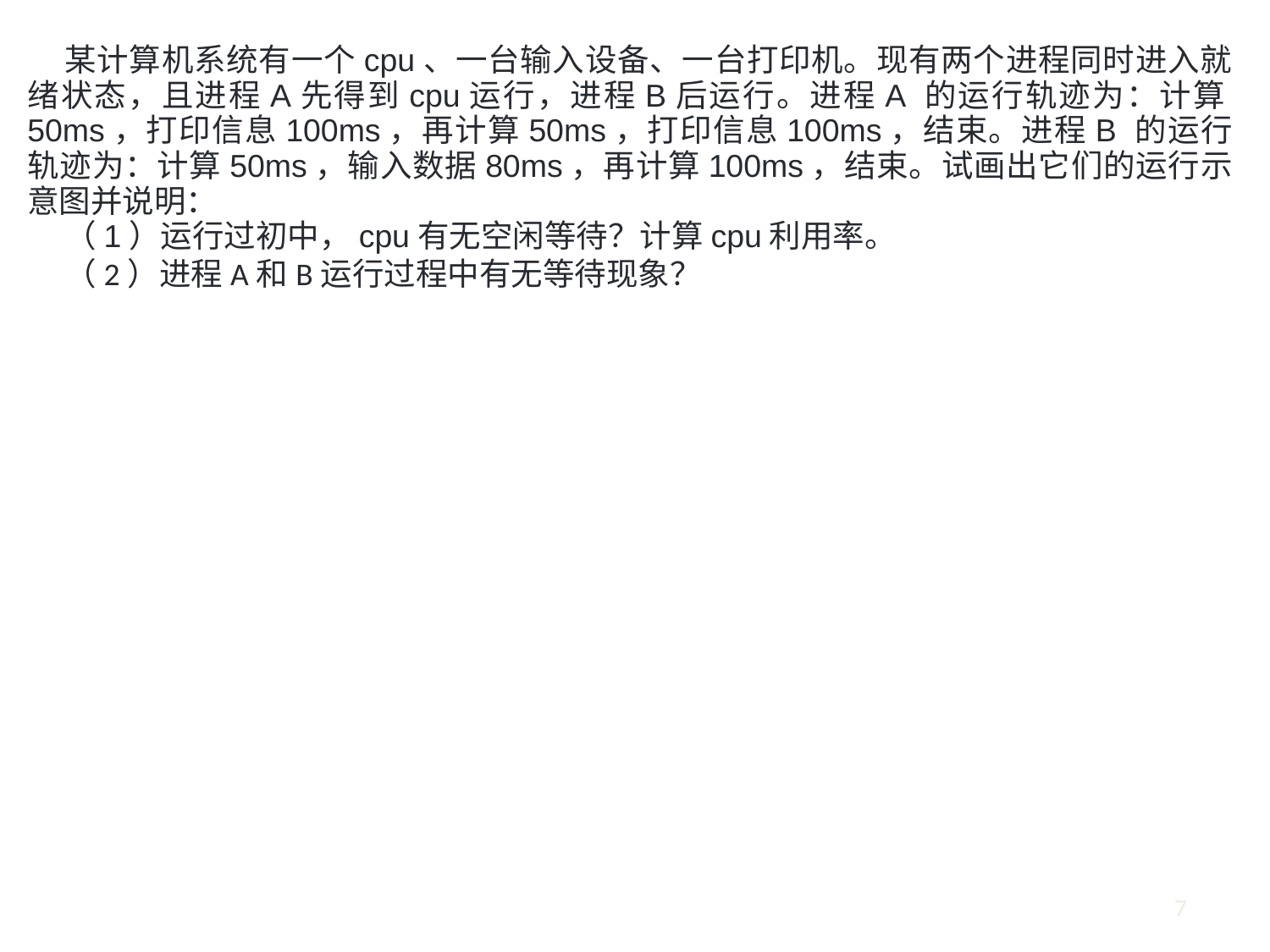

某计算机系统有一个cpu、一台输入设备、一台打印机。现有两个进程同时进入就绪状态，且进程A先得到cpu运行，进程B后运行。进程A 的运行轨迹为：计算50ms，打印信息100ms，再计算50ms，打印信息100ms，结束。进程B 的运行轨迹为：计算50ms，输入数据80ms，再计算100ms，结束。试画出它们的运行示意图并说明：
（1）运行过初中，cpu有无空闲等待？计算cpu利用率。
（2）进程A和B运行过程中有无等待现象？
7